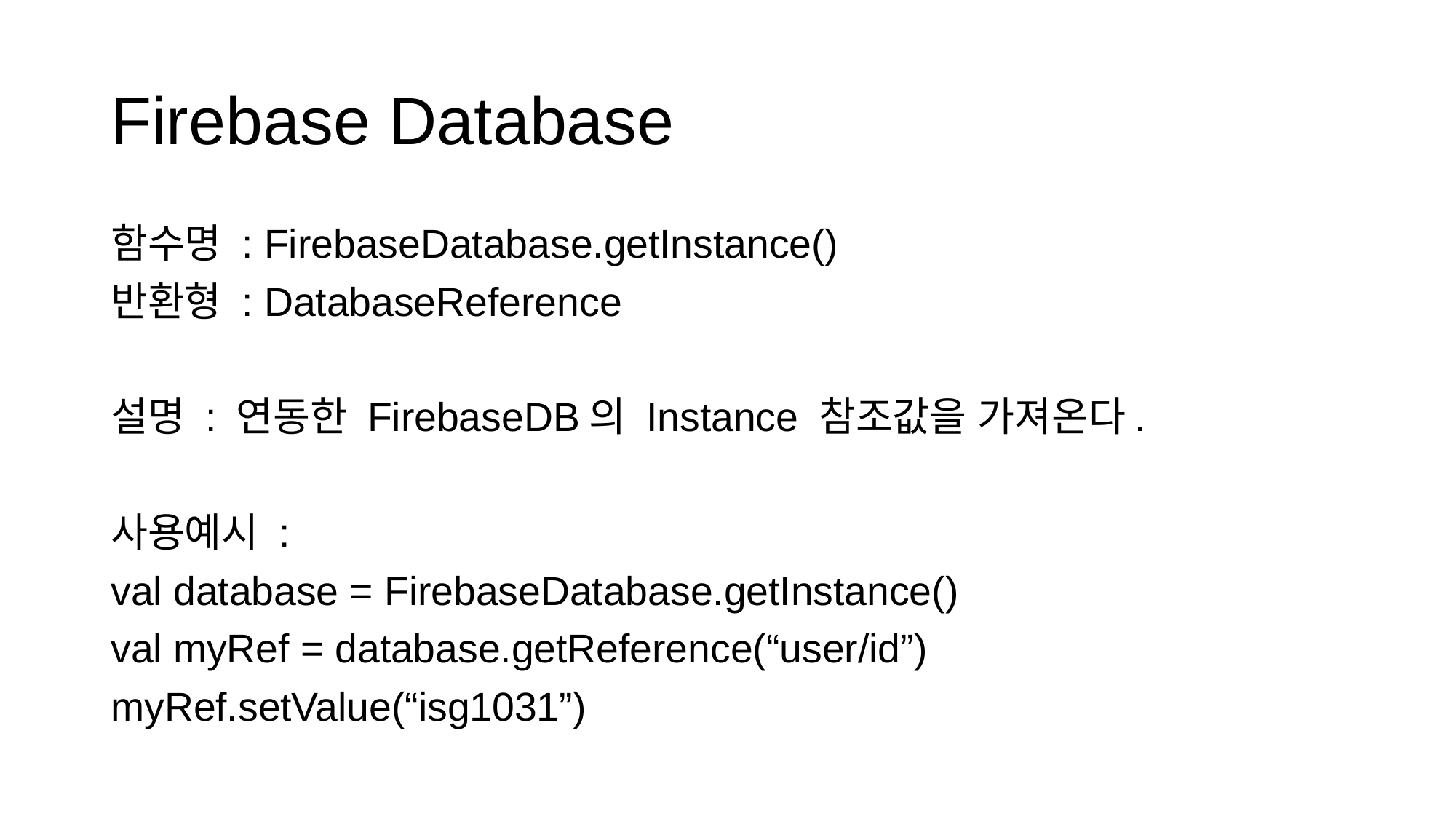

# Firebase Database
함수명 : FirebaseDatabase.getInstance()
반환형 : DatabaseReference

설명 : 연동한 FirebaseDB의 Instance 참조값을 가져온다.

사용예시 :
val database = FirebaseDatabase.getInstance()
val myRef = database.getReference(“user/id”)
myRef.setValue(“isg1031”)